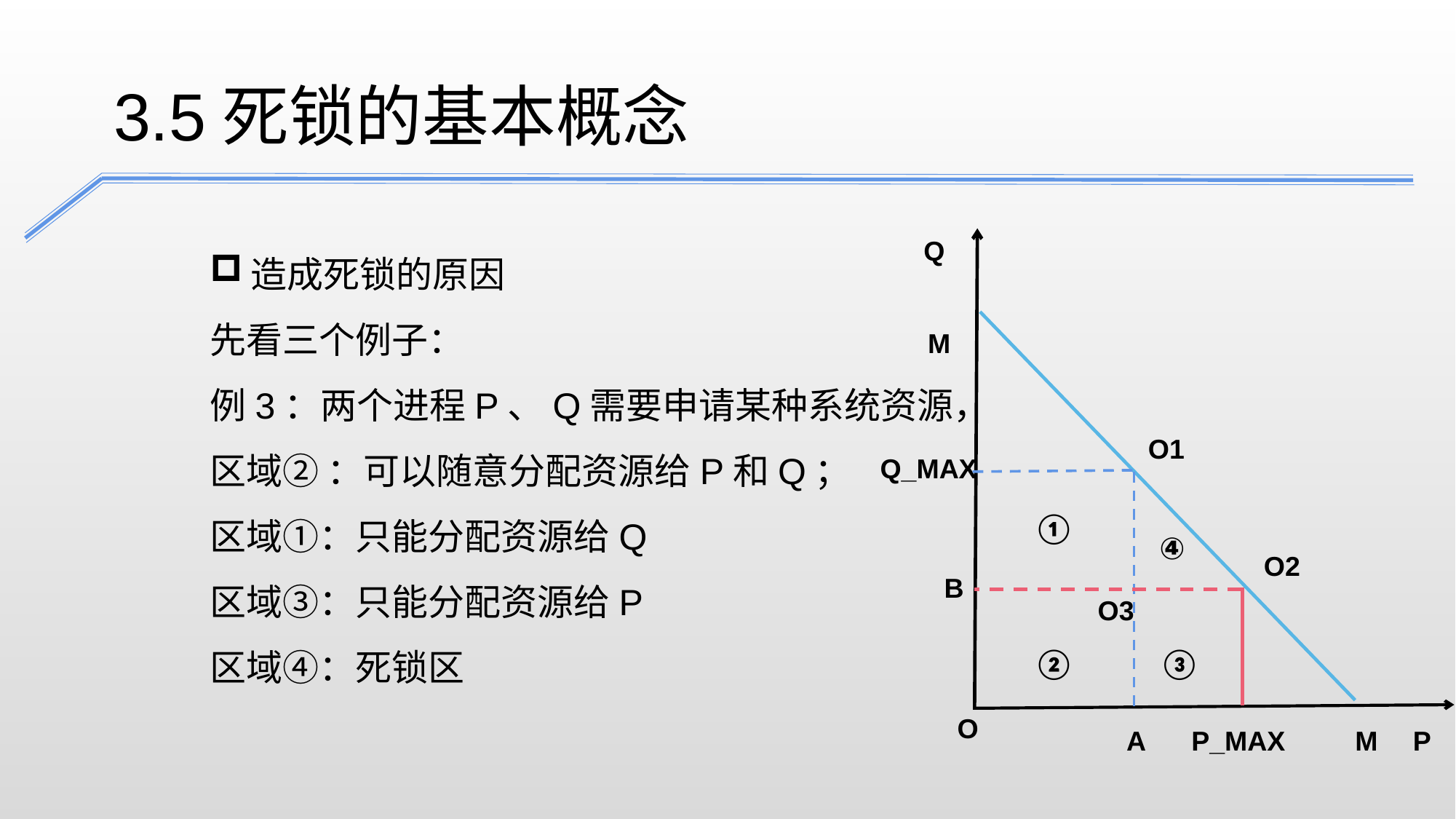

3.5死锁的基本概念

造成死锁的原因
先看三个例子：
例3：两个进程P、Q需要申请某种系统资源，
区域② ：可以随意分配资源给P和Q；
区域①：只能分配资源给Q
区域③：只能分配资源给P
区域④：死锁区

Q
M
O1
Q_MAX
①
④
O2
B
O3
②
③
O
A
P_MAX
M
P